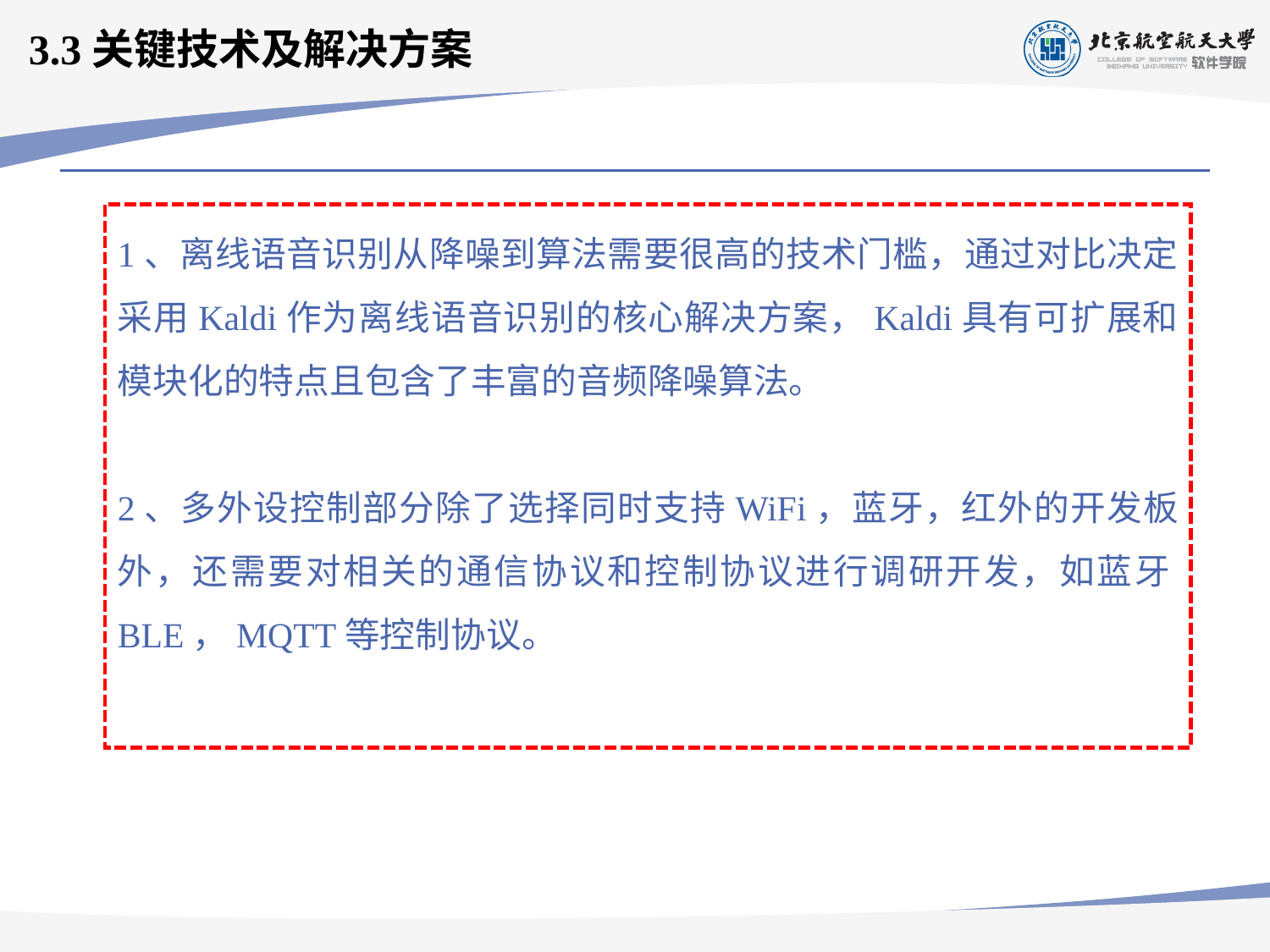

3.3关键技术及解决方案

1、离线语音识别从降噪到算法需要很高的技术门槛，通过对比决定采用Kaldi作为离线语音识别的核心解决方案，Kaldi具有可扩展和模块化的特点且包含了丰富的音频降噪算法。

2、多外设控制部分除了选择同时支持WiFi，蓝牙，红外的开发板外，还需要对相关的通信协议和控制协议进行调研开发，如蓝牙BLE，MQTT等控制协议。